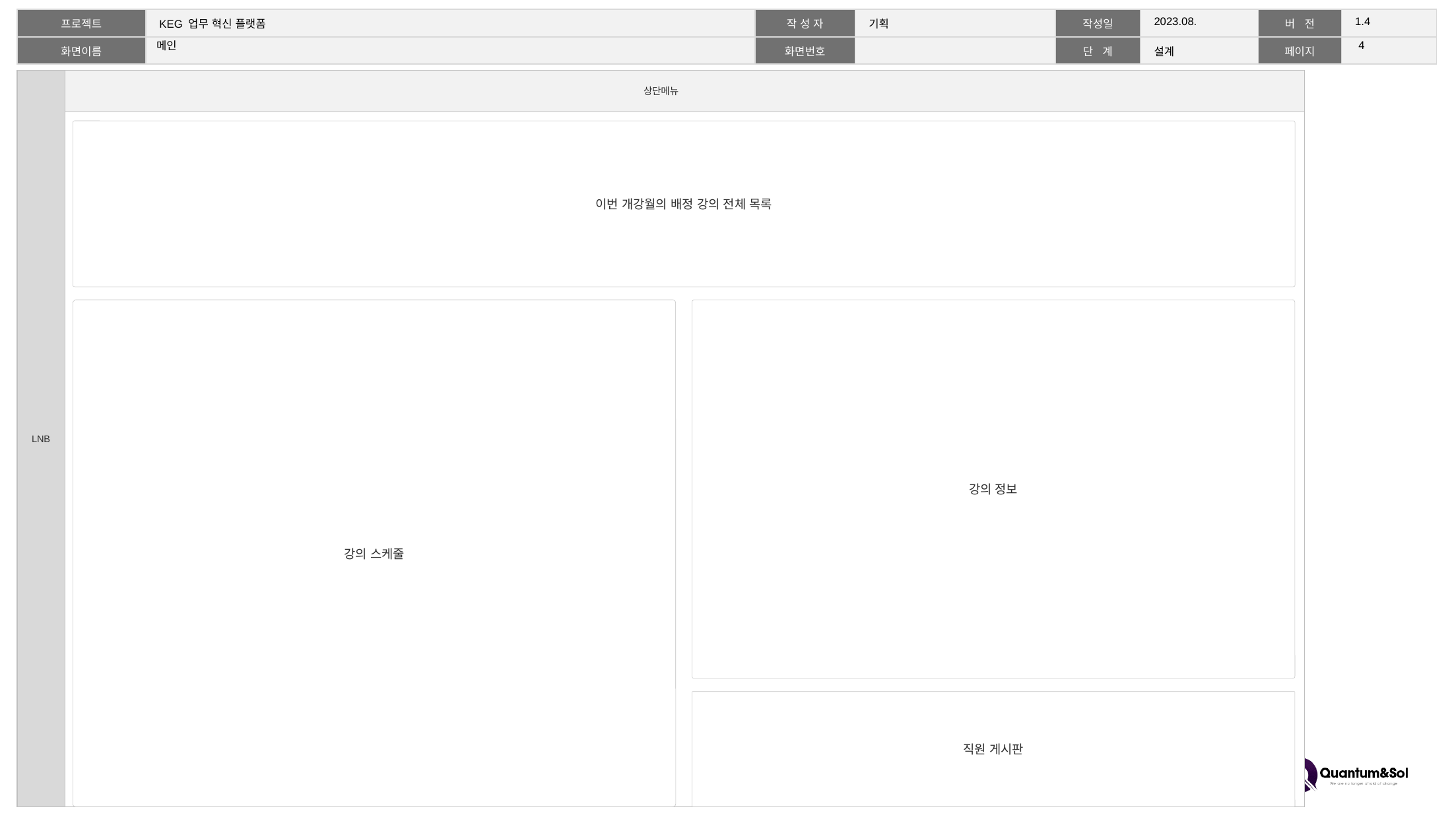

4

# 메인
이번 개강월의 배정 강의 전체 목록
강의 스케줄
강의 정보
직원 게시판